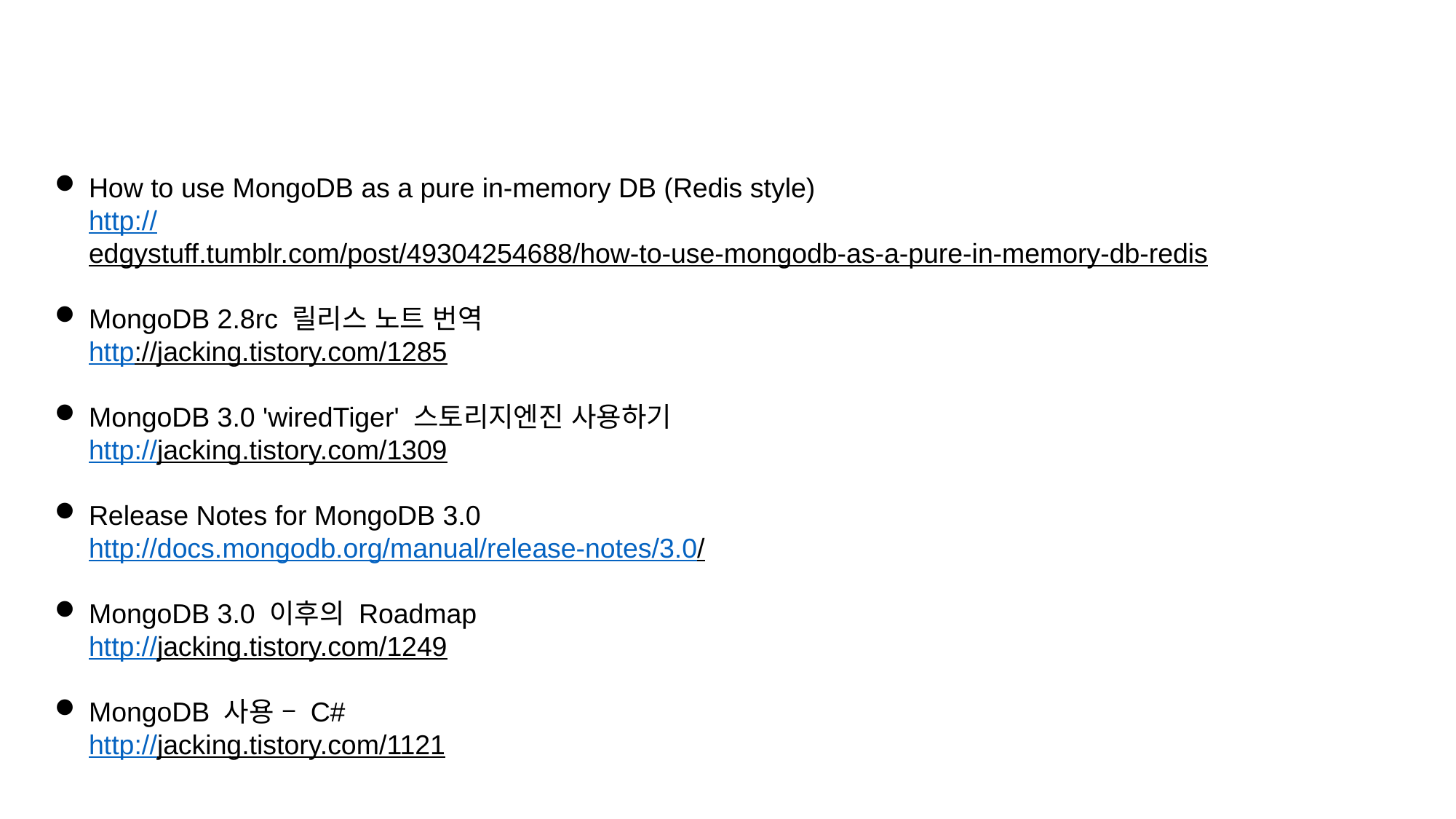

How to use MongoDB as a pure in-memory DB (Redis style)
http://edgystuff.tumblr.com/post/49304254688/how-to-use-mongodb-as-a-pure-in-memory-db-redis
MongoDB 2.8rc 릴리스 노트 번역
http://jacking.tistory.com/1285
MongoDB 3.0 'wiredTiger' 스토리지엔진 사용하기
http://jacking.tistory.com/1309
Release Notes for MongoDB 3.0
http://docs.mongodb.org/manual/release-notes/3.0/
MongoDB 3.0 이후의 Roadmap
http://jacking.tistory.com/1249
MongoDB 사용 – C#
http://jacking.tistory.com/1121